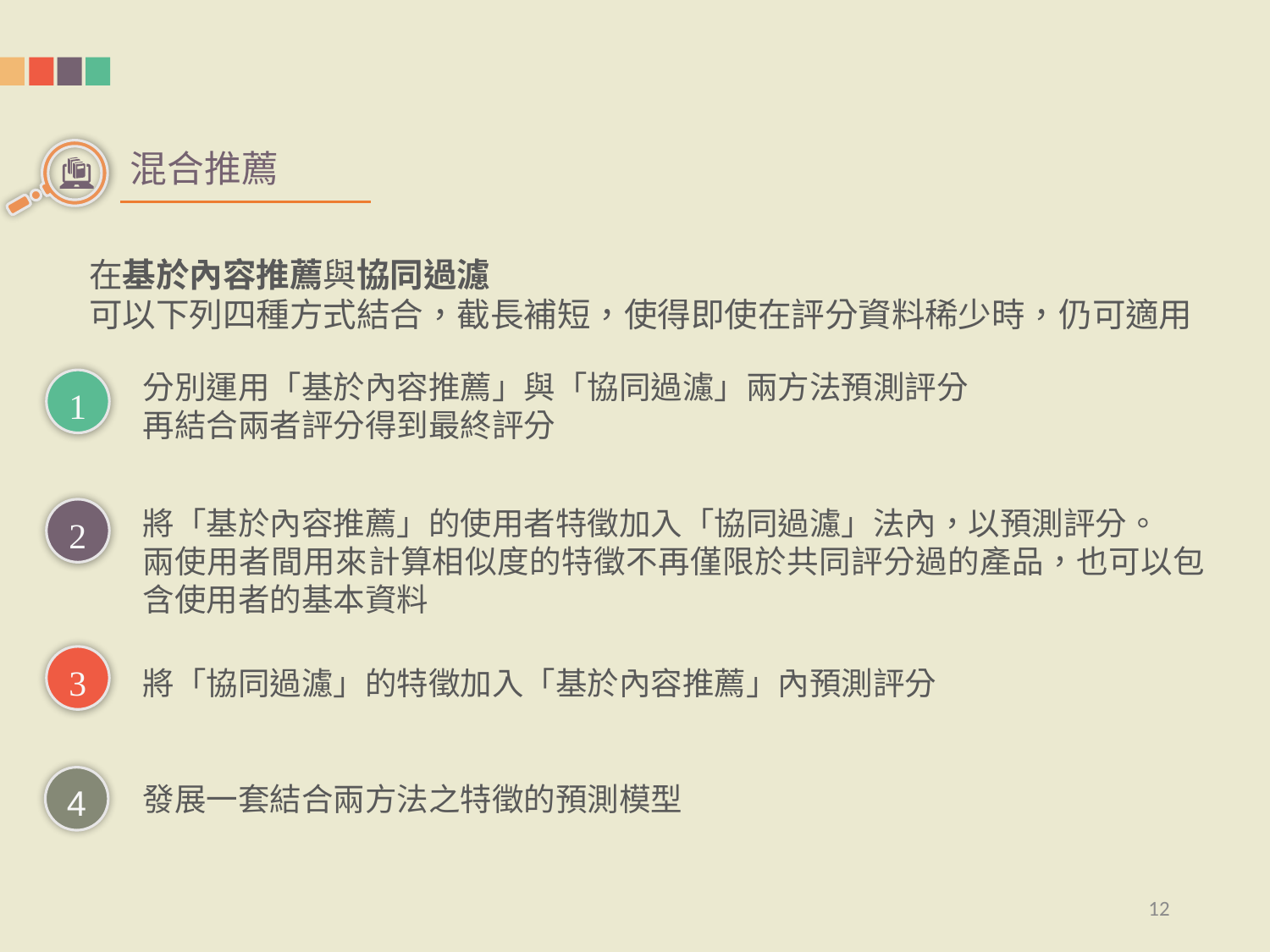

混合推薦

在基於內容推薦與協同過濾
可以下列四種方式結合，截長補短，使得即使在評分資料稀少時，仍可適用

分別運用「基於內容推薦」與「協同過濾」兩方法預測評分
再結合兩者評分得到最終評分
1

將「基於內容推薦」的使用者特徵加入「協同過濾」法內，以預測評分。
兩使用者間用來計算相似度的特徵不再僅限於共同評分過的產品，也可以包含使用者的基本資料
2

3
將「協同過濾」的特徵加入「基於內容推薦」內預測評分
4
發展一套結合兩方法之特徵的預測模型
12